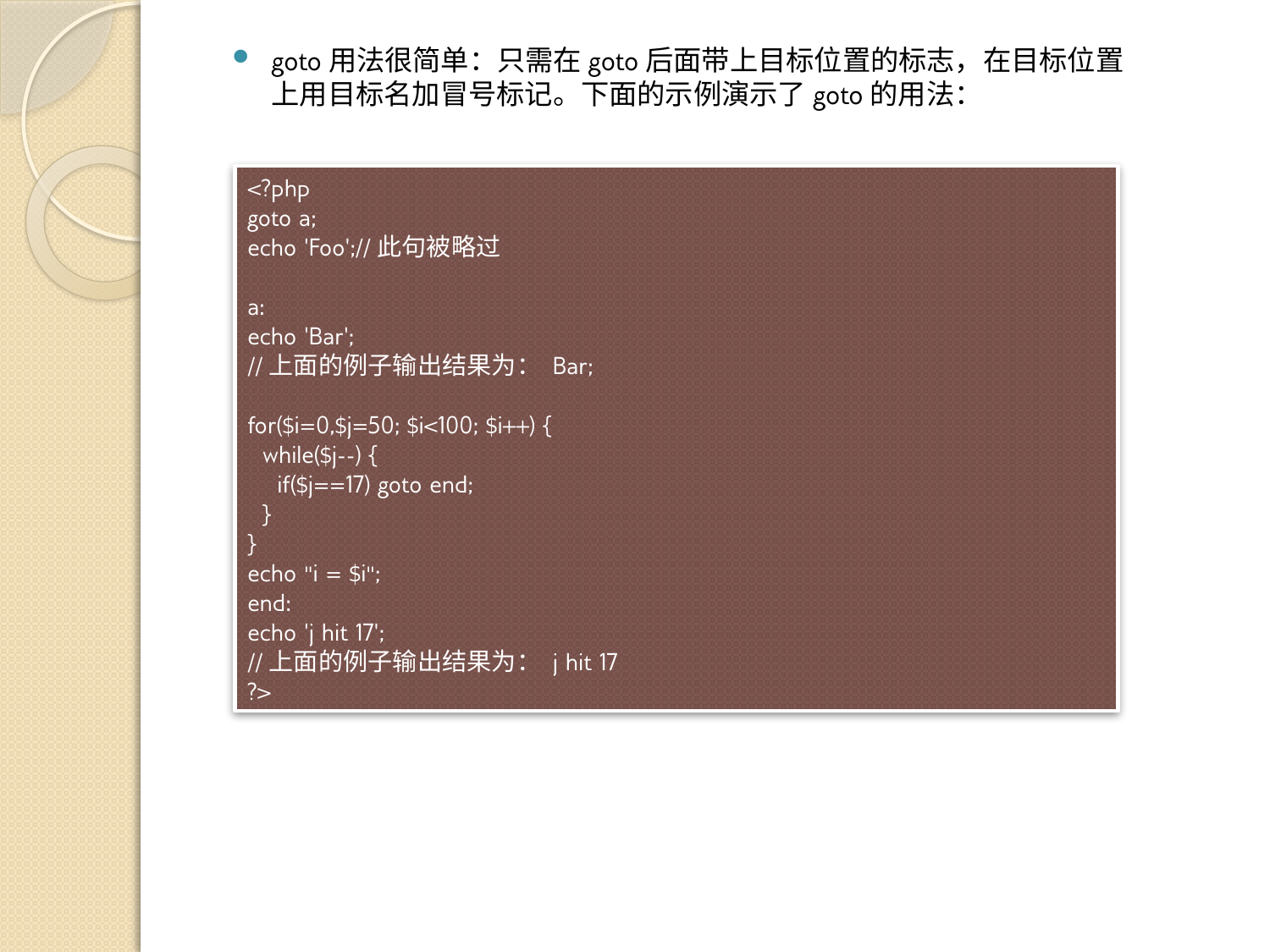

goto用法很简单：只需在goto后面带上目标位置的标志，在目标位置上用目标名加冒号标记。下面的示例演示了goto的用法：
<?php
goto a;
echo 'Foo';//此句被略过

a:
echo 'Bar';
//上面的例子输出结果为： Bar;

for($i=0,$j=50; $i<100; $i++) {
  while($j--) {
    if($j==17) goto end;
  }
}
echo "i = $i";
end:
echo 'j hit 17';
//上面的例子输出结果为： j hit 17
?>